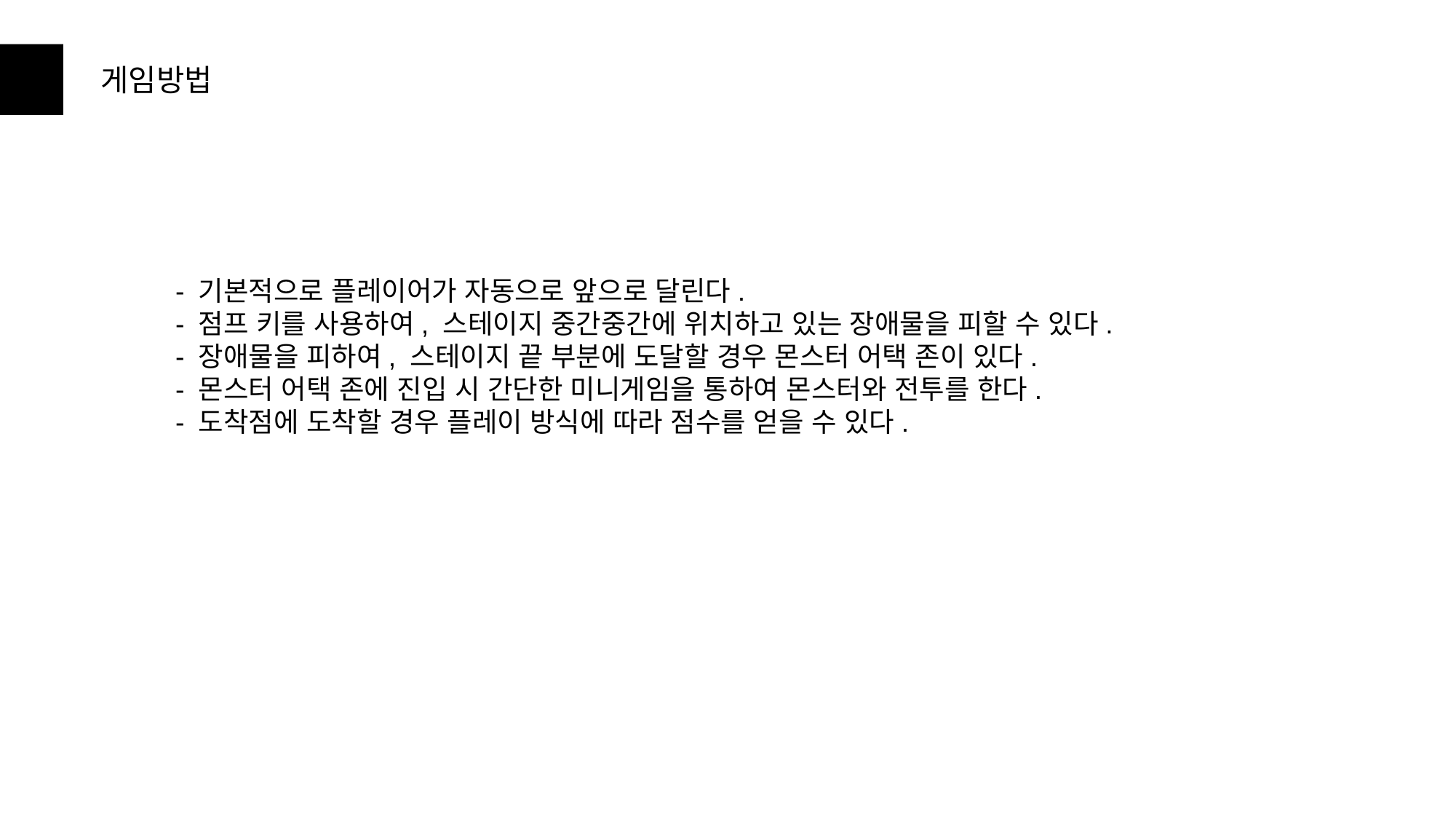

게임방법
 - 기본적으로 플레이어가 자동으로 앞으로 달린다.
 - 점프 키를 사용하여, 스테이지 중간중간에 위치하고 있는 장애물을 피할 수 있다.
 - 장애물을 피하여, 스테이지 끝 부분에 도달할 경우 몬스터 어택 존이 있다.
 - 몬스터 어택 존에 진입 시 간단한 미니게임을 통하여 몬스터와 전투를 한다.
 - 도착점에 도착할 경우 플레이 방식에 따라 점수를 얻을 수 있다.